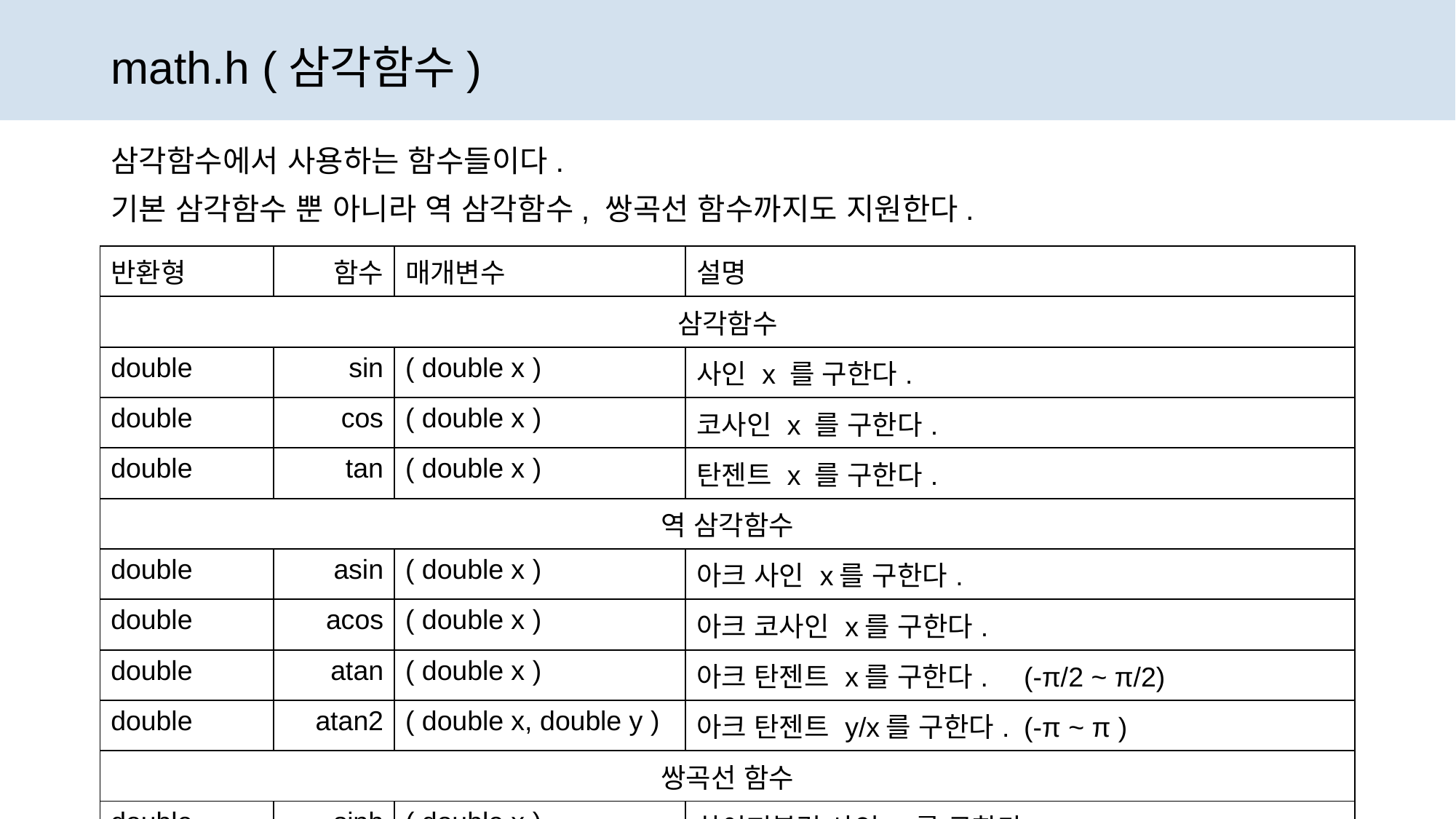

# math.h (삼각함수)
삼각함수에서 사용하는 함수들이다.
기본 삼각함수 뿐 아니라 역 삼각함수, 쌍곡선 함수까지도 지원한다.

| 반환형 | 함수 | 매개변수 | 설명 |
| --- | --- | --- | --- |
| 삼각함수 |  |  |  |
| double | sin | ( double x ) | 사인 x 를 구한다. |
| double | cos | ( double x ) | 코사인 x 를 구한다. |
| double | tan | ( double x ) | 탄젠트 x 를 구한다. |
| 역 삼각함수 |  |  |  |
| double | asin | ( double x ) | 아크 사인 x를 구한다. |
| double | acos | ( double x ) | 아크 코사인 x를 구한다. |
| double | atan | ( double x ) | 아크 탄젠트 x를 구한다. (-π/2 ~ π/2) |
| double | atan2 | ( double x, double y ) | 아크 탄젠트 y/x를 구한다. (-π ~ π ) |
| 쌍곡선 함수 |  |  |  |
| double | sinh | ( double x ) | 하이퍼볼릭 사인 x를 구한다. |
| double | cosh | ( double x ) | 하이퍼볼릭 코사인 x를 구한다. |
| double | tanh | ( double x ) | 하이퍼볼릭 탄젠트 x를 구한다. |